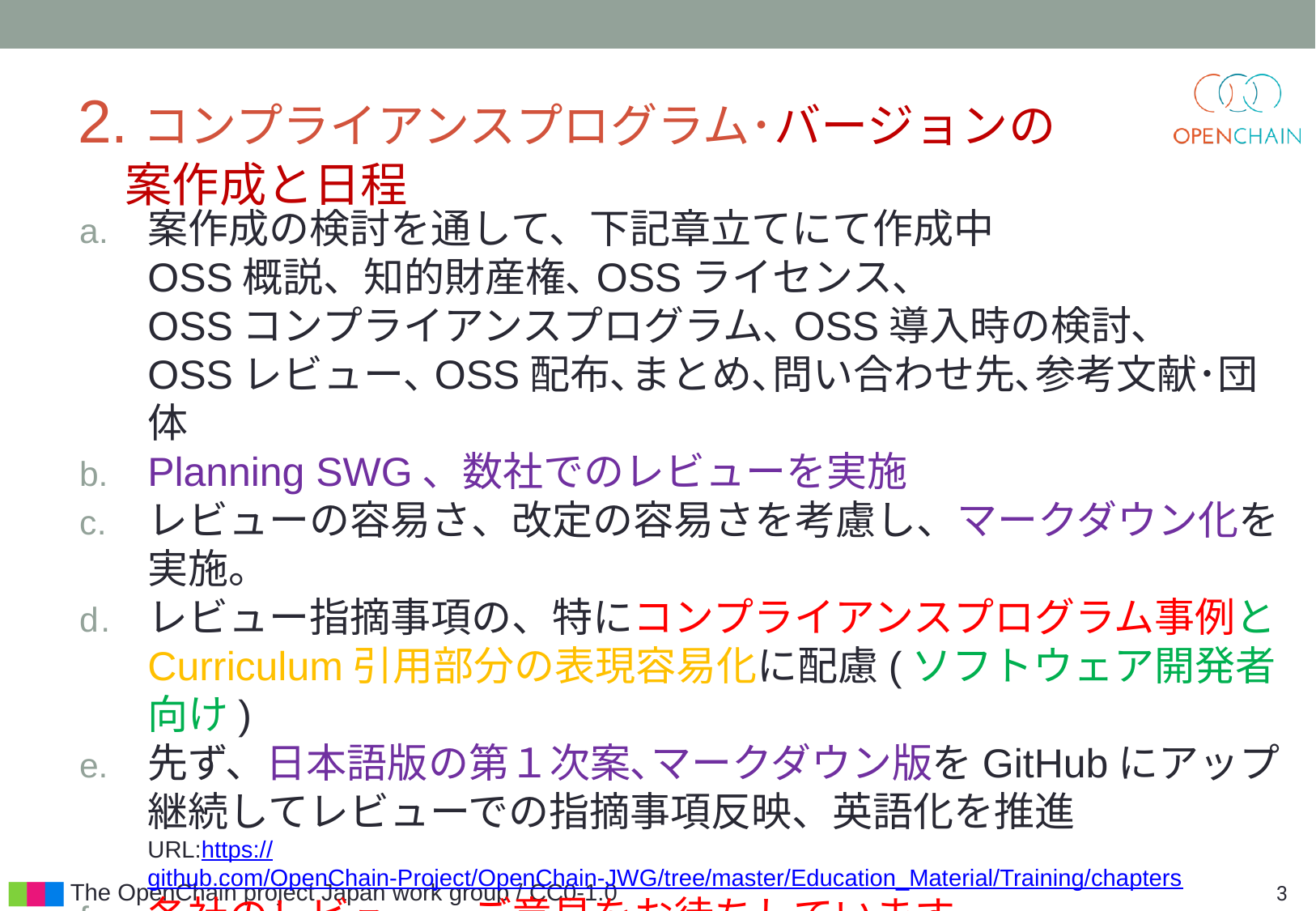

# 2.コンプライアンスプログラム･バージョンの 　案作成と日程
案作成の検討を通して、下記章立てにて作成中
OSS概説、知的財産権､OSSライセンス､
OSSコンプライアンスプログラム､OSS導入時の検討､
OSSレビュー､OSS配布､まとめ､問い合わせ先､参考文献･団体
Planning SWG、数社でのレビューを実施
レビューの容易さ、改定の容易さを考慮し、マークダウン化を実施。
レビュー指摘事項の、特にコンプライアンスプログラム事例とCurriculum引用部分の表現容易化に配慮(ソフトウェア開発者向け)
先ず、日本語版の第１次案､マークダウン版をGitHubにアップ
継続してレビューでの指摘事項反映、英語化を推進
URL:https://github.com/OpenChain-Project/OpenChain-JWG/tree/master/Education_Material/Training/chapters
各社のレビュー、ご意見をお待ちしています。
3